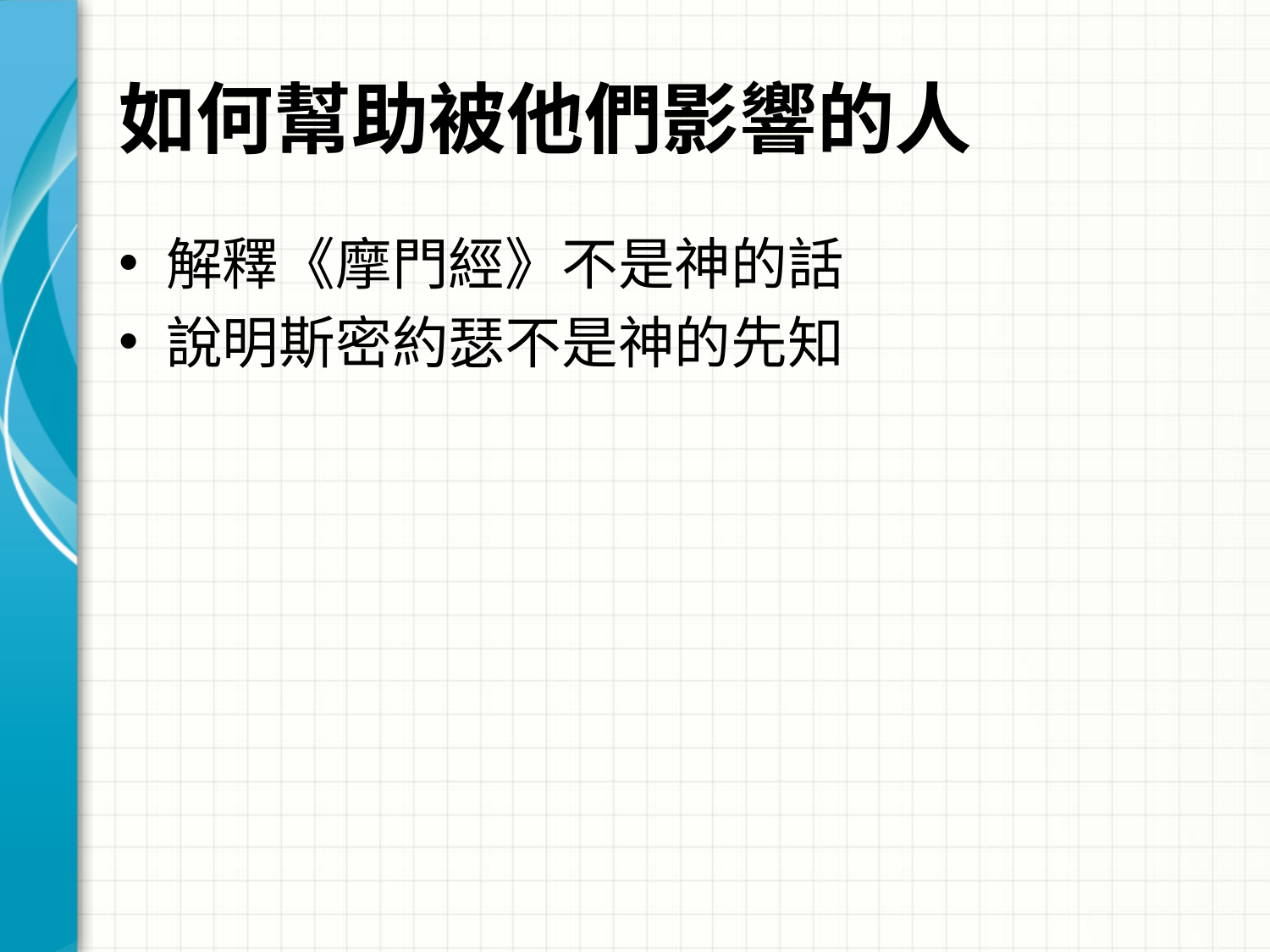

# 如何幫助被他們影響的人
解釋《摩門經》不是神的話
說明斯密約瑟不是神的先知